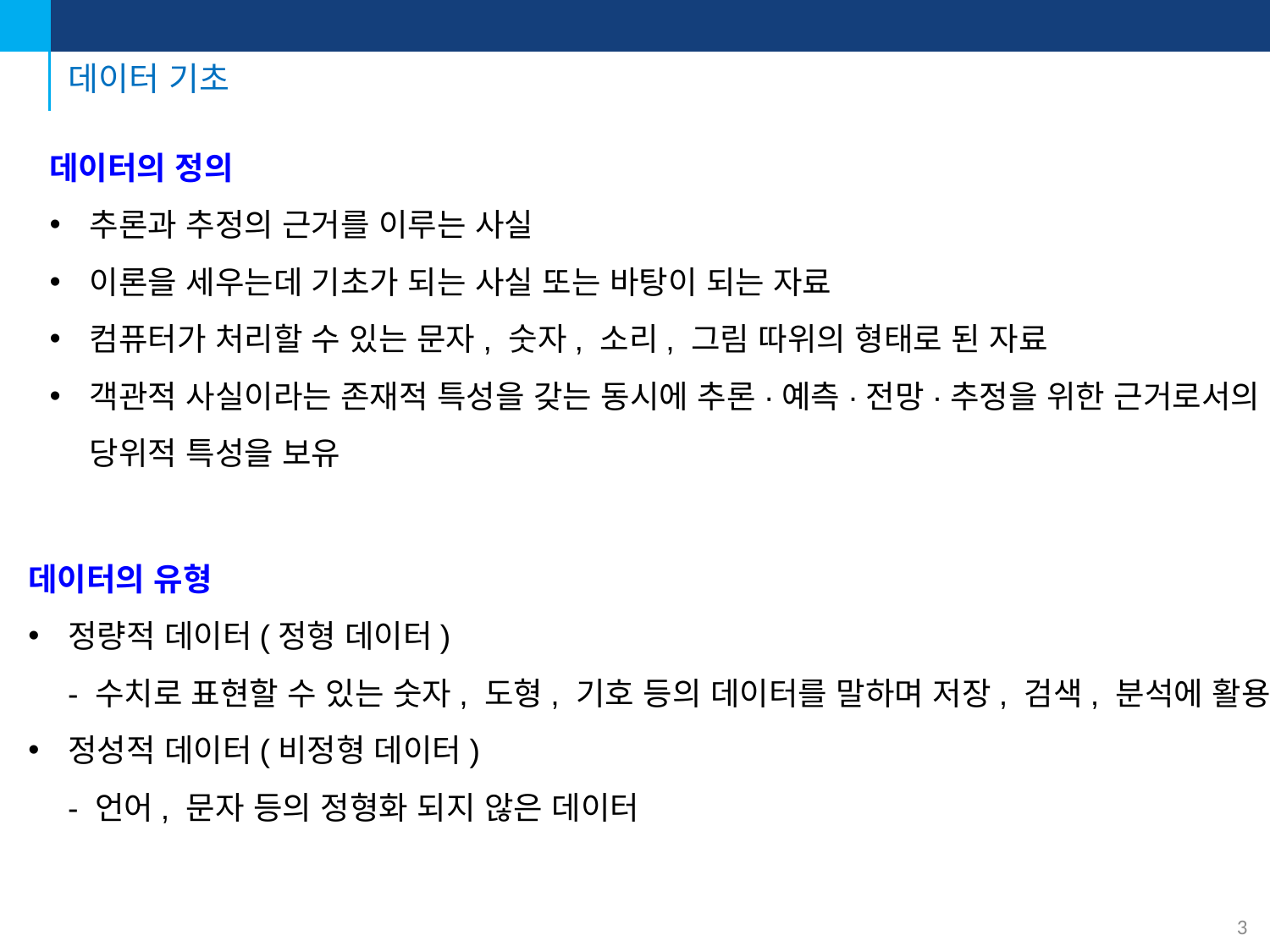

# 데이터 기초
데이터의 정의
추론과 추정의 근거를 이루는 사실
이론을 세우는데 기초가 되는 사실 또는 바탕이 되는 자료
컴퓨터가 처리할 수 있는 문자, 숫자, 소리, 그림 따위의 형태로 된 자료
객관적 사실이라는 존재적 특성을 갖는 동시에 추론·예측·전망·추정을 위한 근거로서의
당위적 특성을 보유
데이터의 유형
정량적 데이터(정형 데이터)
- 수치로 표현할 수 있는 숫자, 도형, 기호 등의 데이터를 말하며 저장, 검색, 분석에 활용
정성적 데이터(비정형 데이터)
- 언어, 문자 등의 정형화 되지 않은 데이터
3